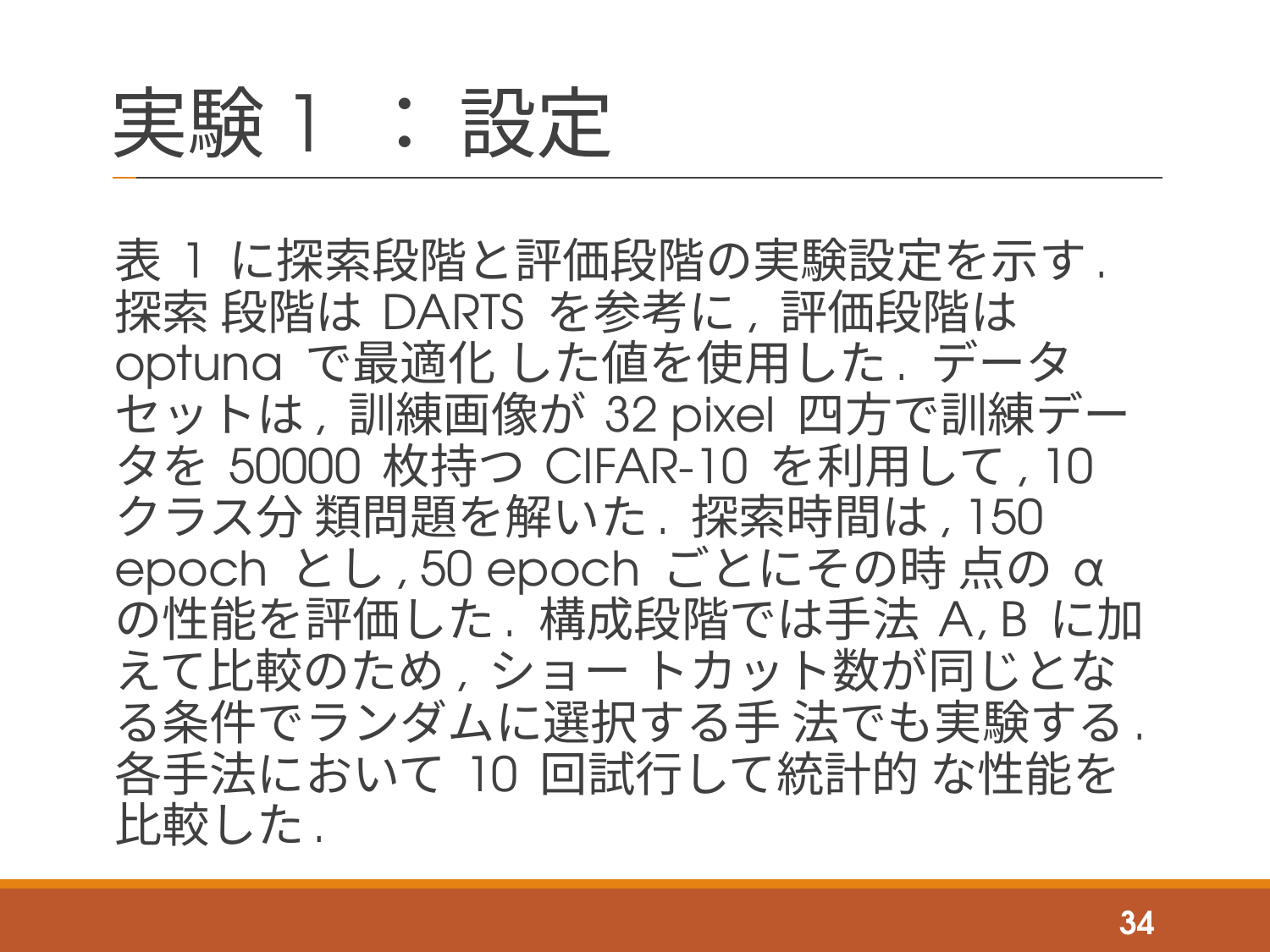

# 実験1 ： 設定
表 1 に探索段階と評価段階の実験設定を示す. 探索 段階は DARTS を参考に, 評価段階は optuna で最適化 した値を使用した. データセットは, 訓練画像が 32 pixel 四方で訓練デー タを 50000 枚持つ CIFAR-10 を利用して, 10 クラス分 類問題を解いた. 探索時間は, 150 epoch とし, 50 epoch ごとにその時 点の α の性能を評価した. 構成段階では手法 A, B に加えて比較のため, ショー トカット数が同じとなる条件でランダムに選択する手 法でも実験する. 各手法において 10 回試行して統計的 な性能を比較した.
34